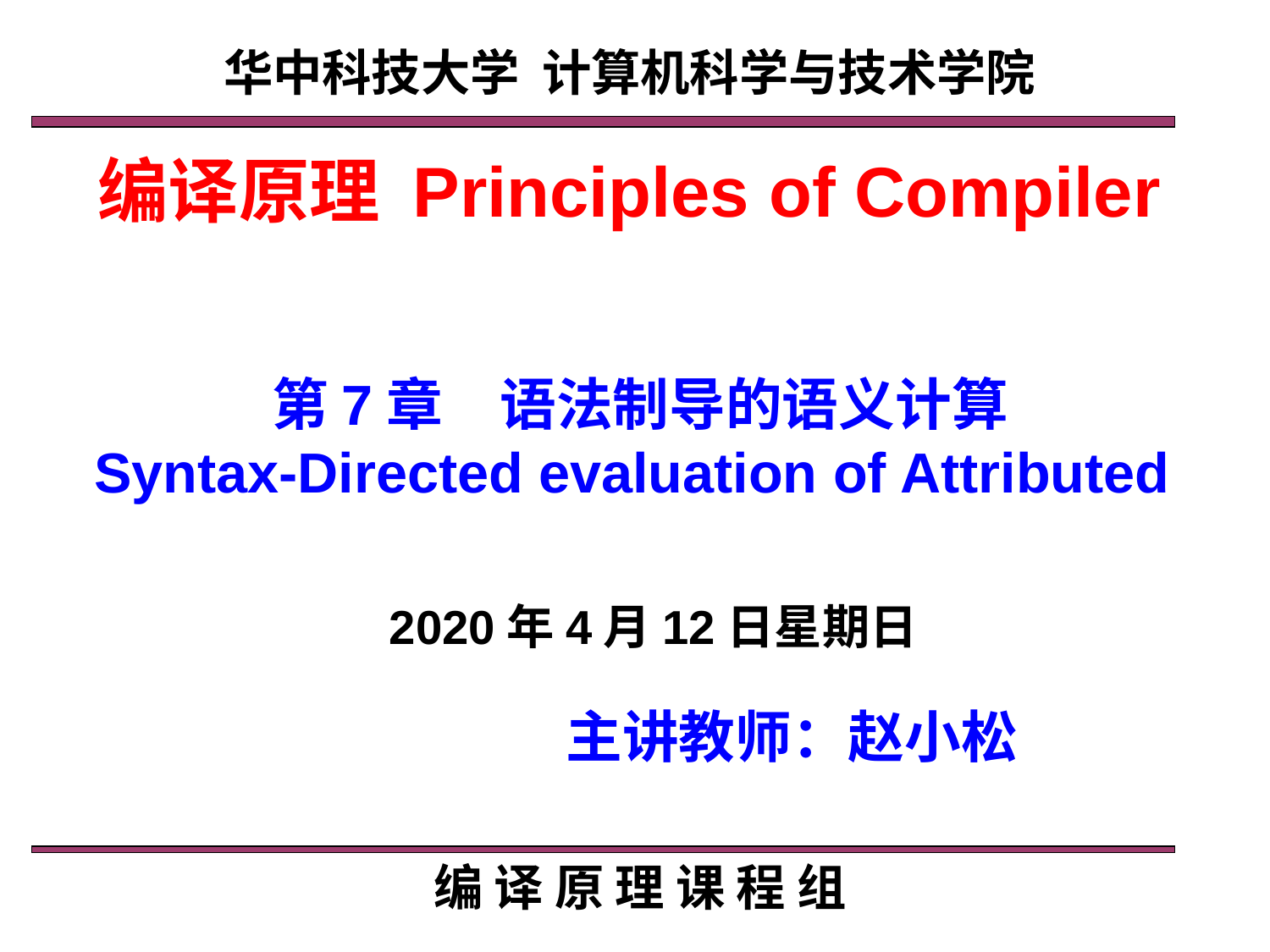

华中科技大学  计算机科学与技术学院
编译原理 Principles of Compiler
# 第7章　语法制导的语义计算 Syntax-Directed evaluation of Attributed
2020年4月12日星期日
主讲教师：赵小松
编 译 原 理 课 程 组